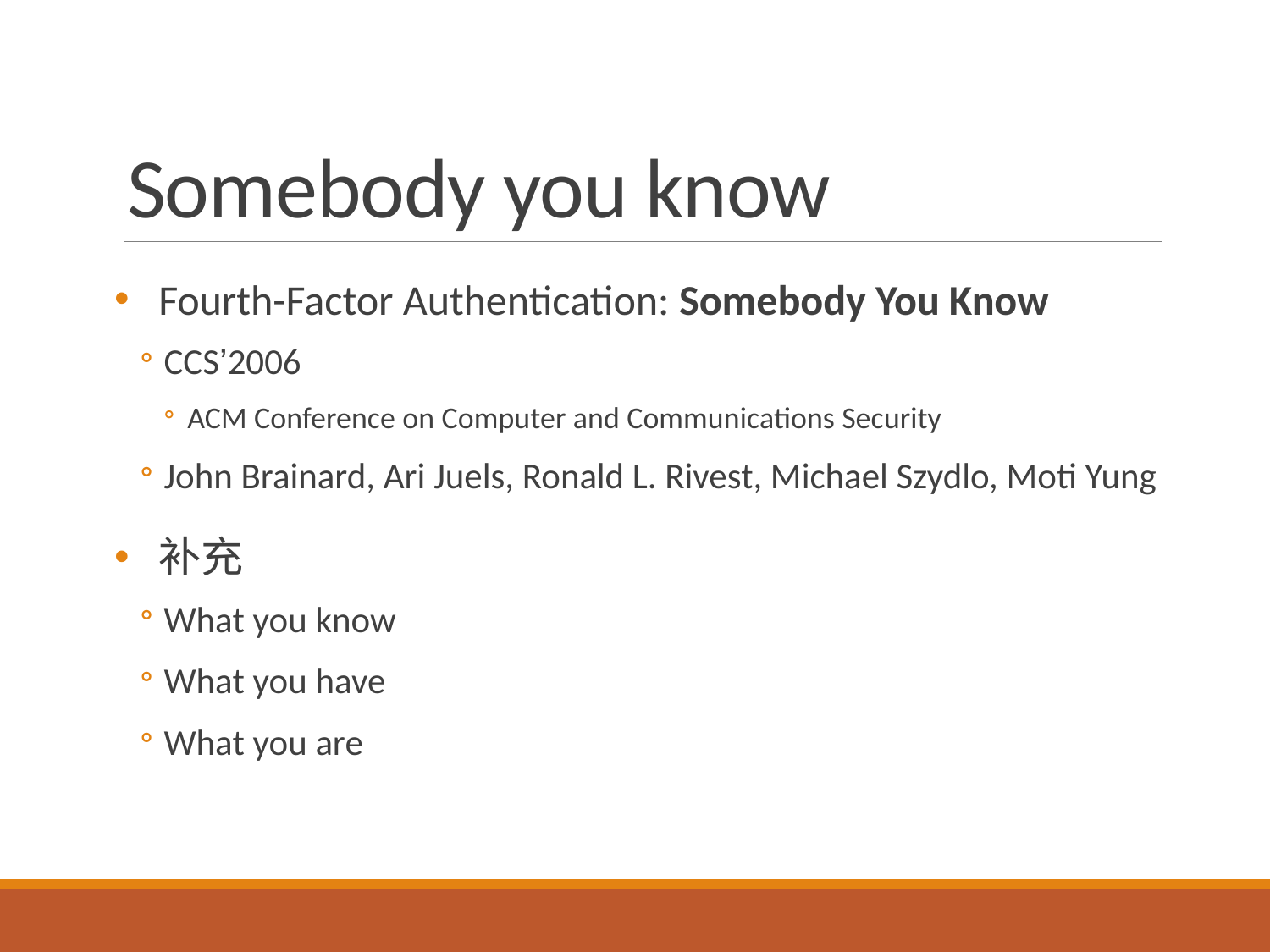

# Somebody you know
Fourth-Factor Authentication: Somebody You Know
CCS’2006
ACM Conference on Computer and Communications Security
John Brainard, Ari Juels, Ronald L. Rivest, Michael Szydlo, Moti Yung
补充
What you know
What you have
What you are